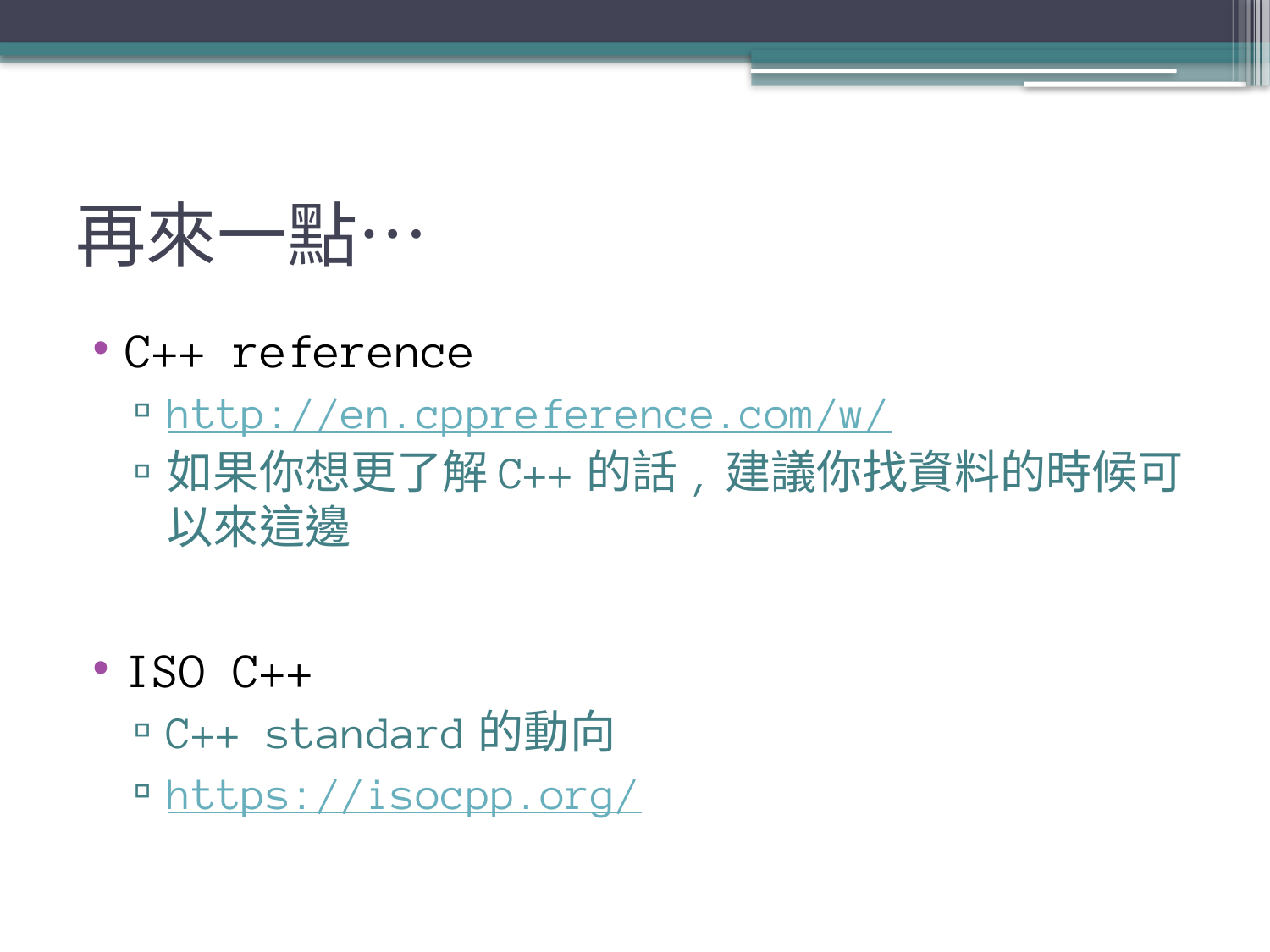

# 再來一點…
C++ reference
http://en.cppreference.com/w/
如果你想更了解C++的話,建議你找資料的時候可以來這邊

ISO C++
C++ standard的動向
https://isocpp.org/